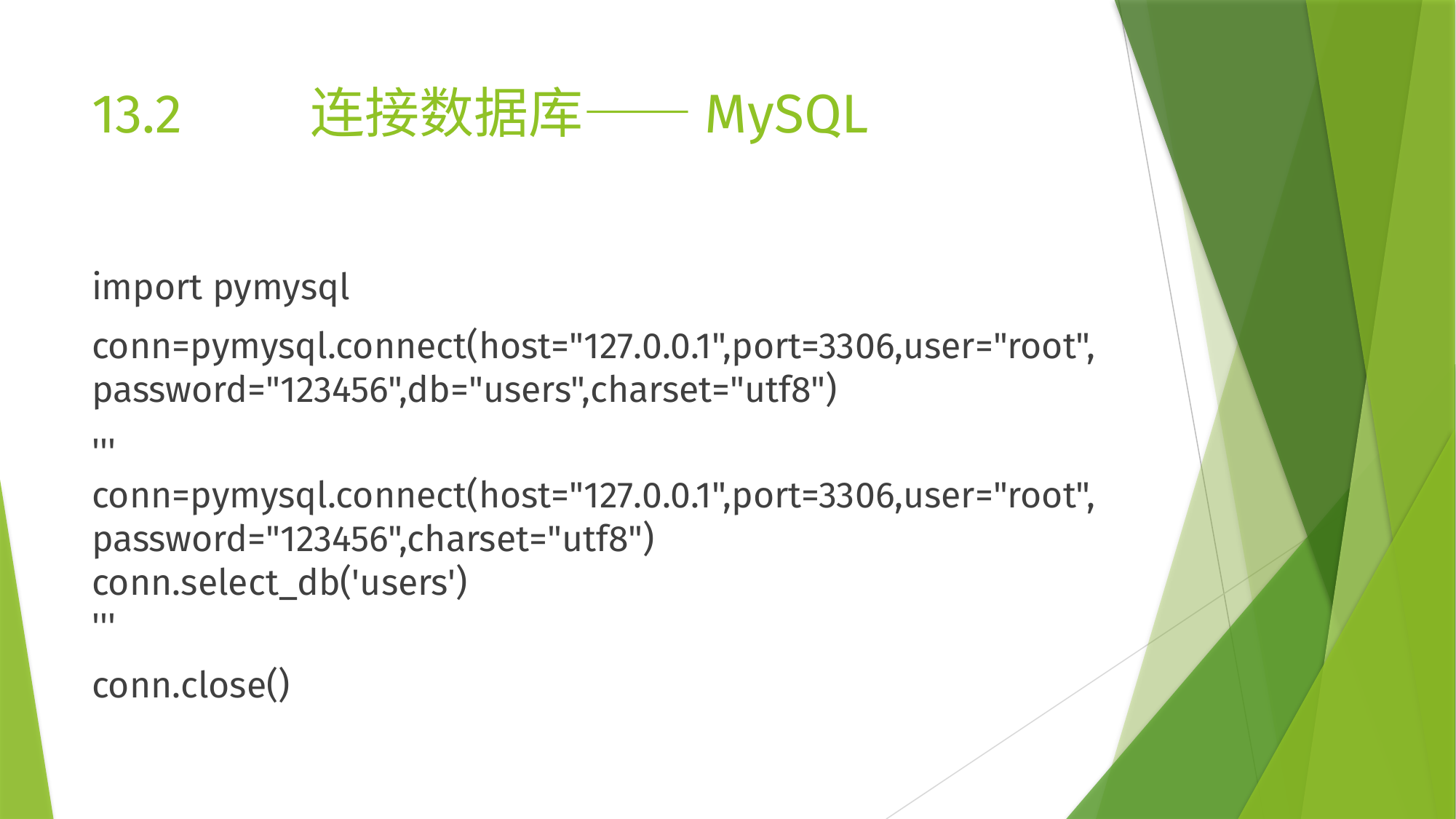

# 13.2		连接数据库——MySQL
import pymysql
conn=pymysql.connect(host="127.0.0.1",port=3306,user="root",password="123456",db="users",charset="utf8")
'''
conn=pymysql.connect(host="127.0.0.1",port=3306,user="root",password="123456",charset="utf8")
conn.select_db('users')
'''
conn.close()